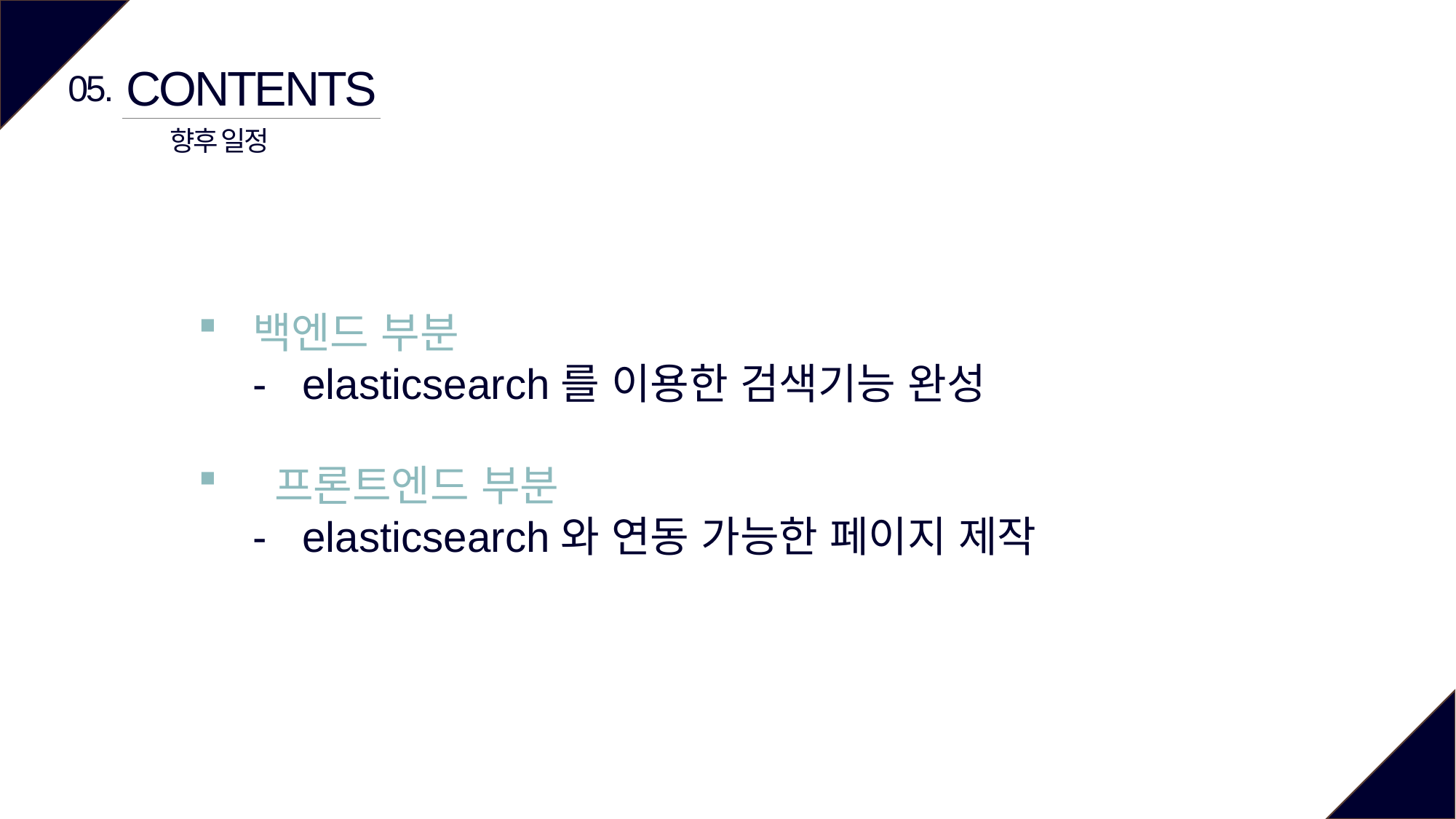

CONTENTS
05.
향후 일정

백엔드 부분
-   elasticsearch를 이용한 검색기능 완성

 프론트엔드 부분
-   elasticsearch와 연동 가능한 페이지 제작